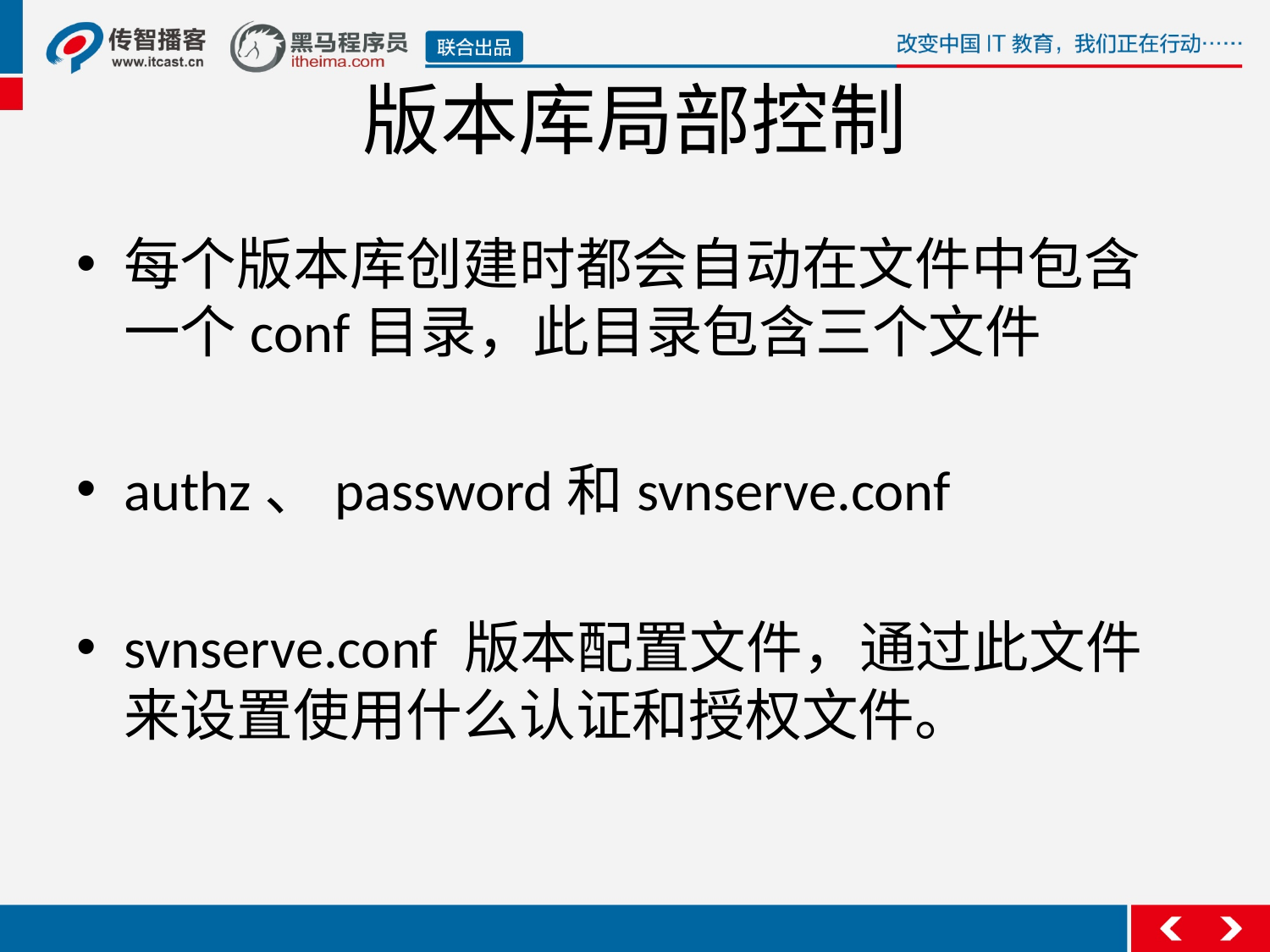

# 版本库局部控制
每个版本库创建时都会自动在文件中包含一个conf目录，此目录包含三个文件

authz、password和svnserve.conf

svnserve.conf 版本配置文件，通过此文件来设置使用什么认证和授权文件。